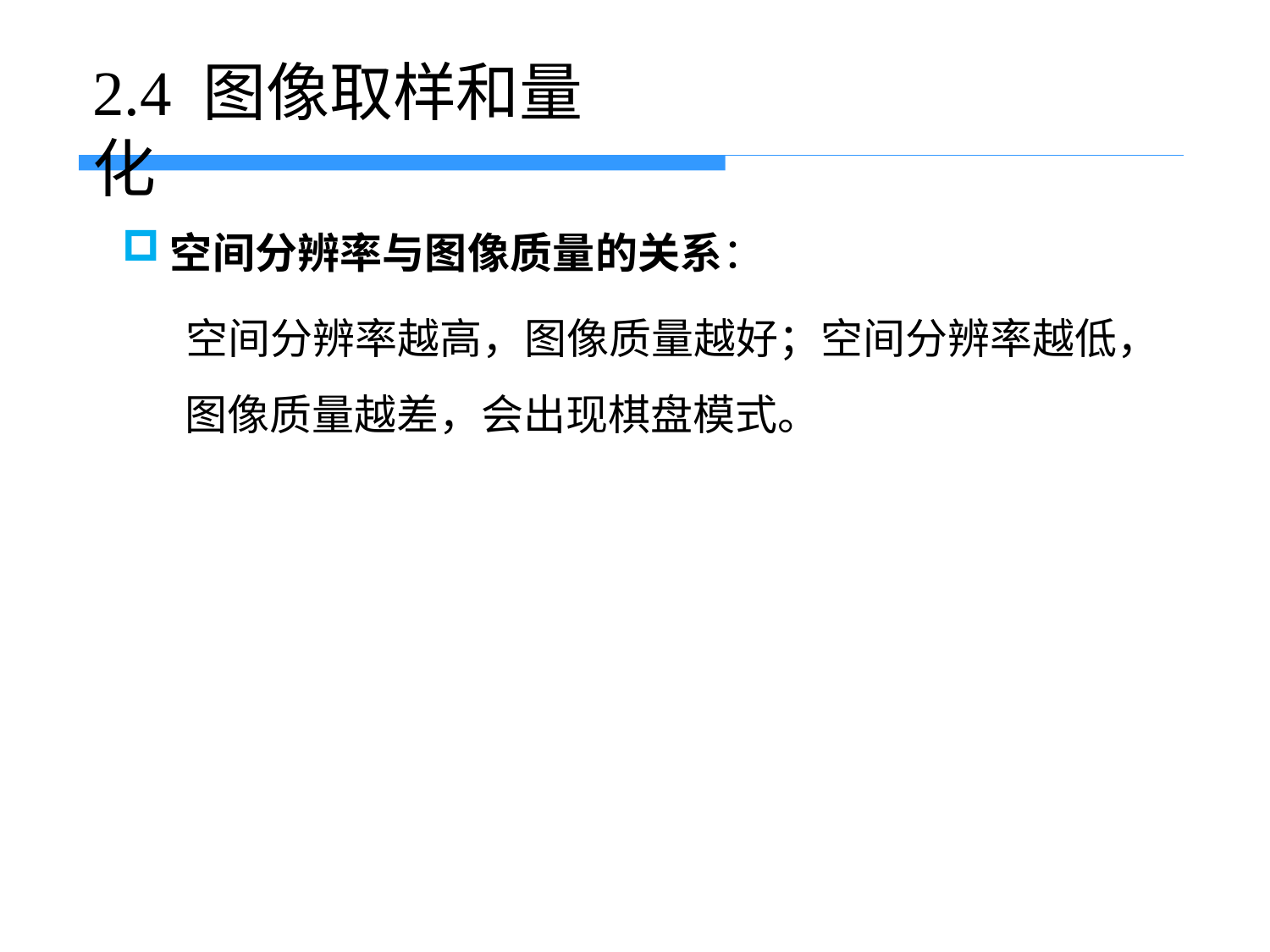

# 2.4 图像取样和量化
空间分辨率与图像质量的关系：
空间分辨率越高，图像质量越好；空间分辨率越低， 图像质量越差，会出现棋盘模式。